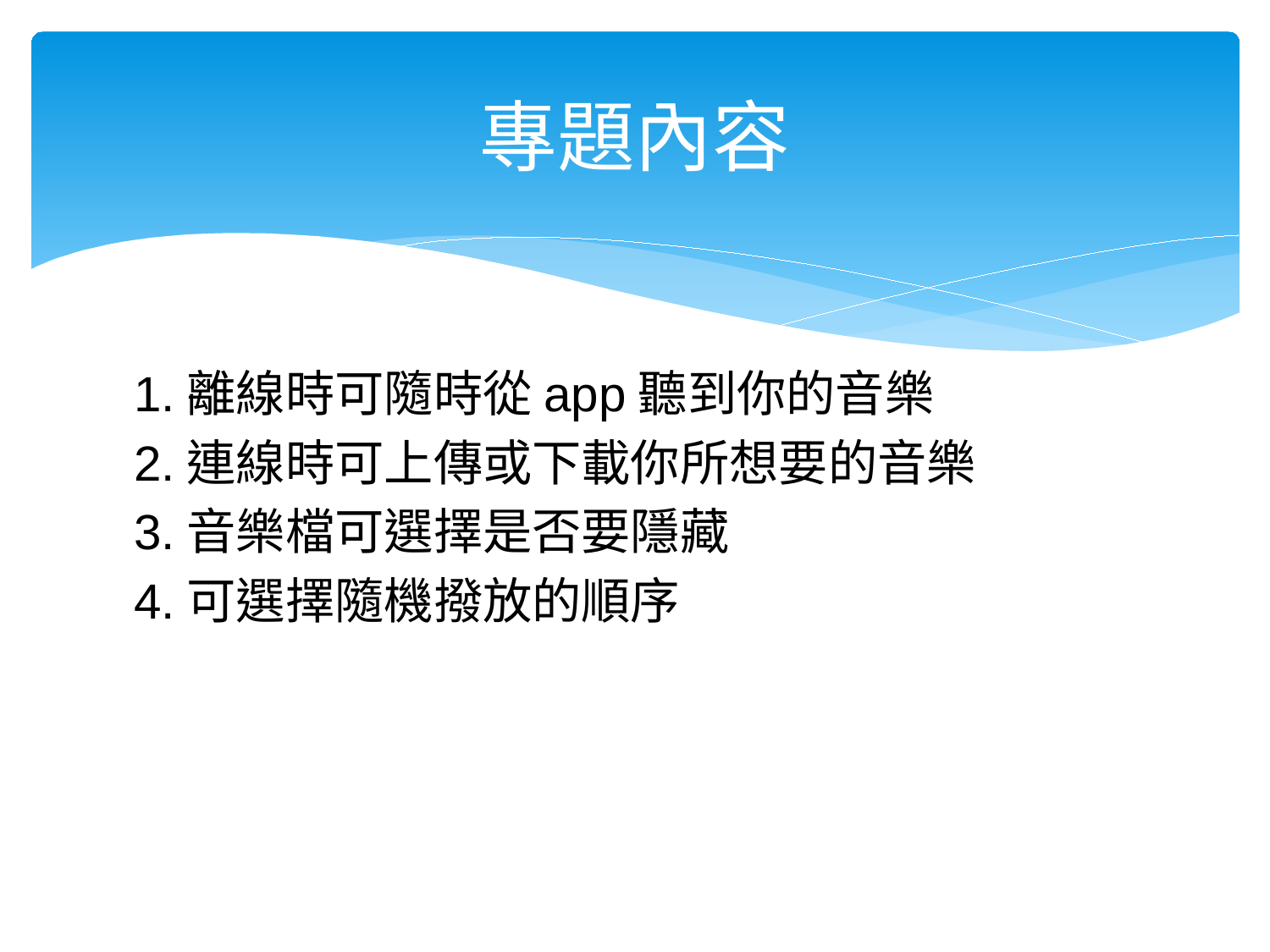

# 專題內容
1.離線時可隨時從app聽到你的音樂
2.連線時可上傳或下載你所想要的音樂
3.音樂檔可選擇是否要隱藏
4.可選擇隨機撥放的順序